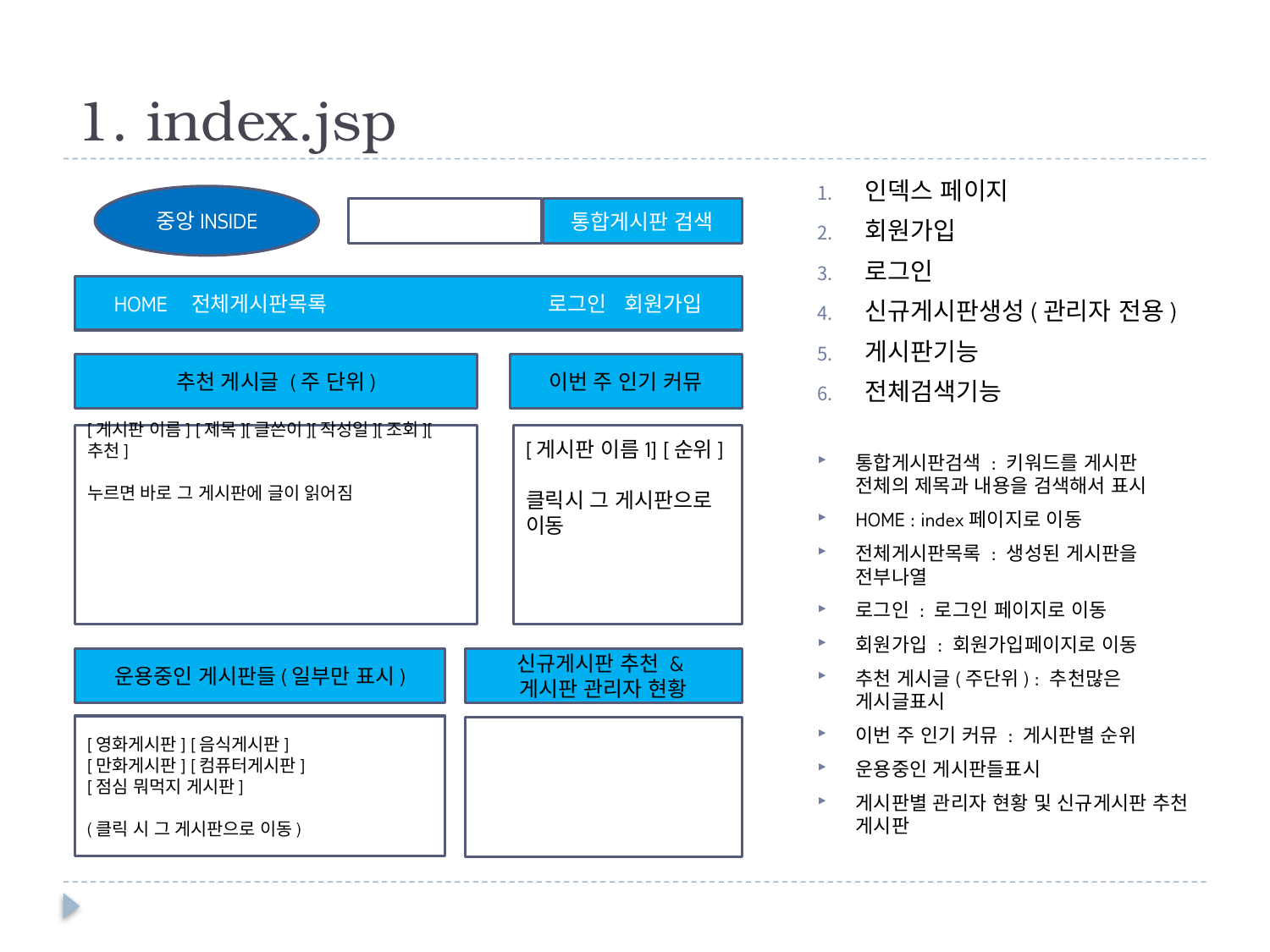

# 1. index.jsp
인덱스 페이지
회원가입
로그인
신규게시판생성(관리자 전용)
게시판기능
전체검색기능

통합게시판검색 : 키워드를 게시판 전체의 제목과 내용을 검색해서 표시
HOME : index페이지로 이동
전체게시판목록 : 생성된 게시판을
전부나열
로그인 : 로그인 페이지로 이동
회원가입 : 회원가입페이지로 이동
추천 게시글(주단위) : 추천많은 게시글표시
이번 주 인기 커뮤 : 게시판별 순위
운용중인 게시판들표시
게시판별 관리자 현황 및 신규게시판 추천 게시판

중앙INSIDE

통합게시판 검색
HOME   전체게시판목록  		         로그인   회원가입
추천 게시글 (주 단위)
이번 주 인기 커뮤
[게시판 이름] [제목][글쓴이][작성일][조회][추천]

누르면 바로 그 게시판에 글이 읽어짐

[게시판 이름1] [순위]

클릭시 그 게시판으로
이동

신규게시판 추천 &
게시판 관리자 현황
운용중인 게시판들(일부만 표시)
[영화게시판] [음식게시판]
[만화게시판] [컴퓨터게시판]
[점심 뭐먹지 게시판]

(클릭 시 그 게시판으로 이동)